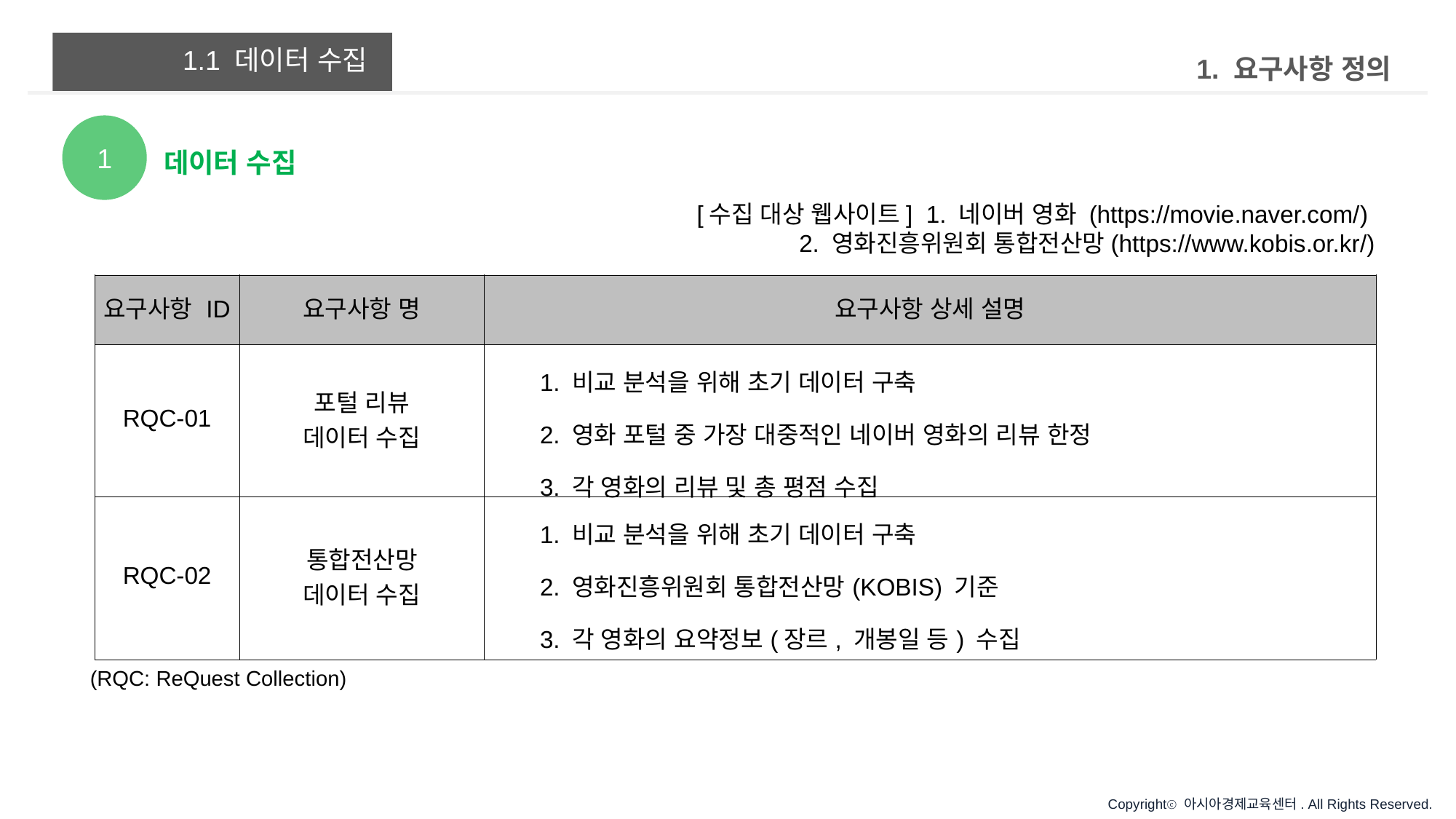

1. 요구사항 정의

요구사항 정의
1.1 데이터 수집
1
데이터 수집
[수집 대상 웹사이트]  1. 네이버 영화 (https://movie.naver.com/)
2. 영화진흥위원회 통합전산망(https://www.kobis.or.kr/)
| 요구사항 ID | 요구사항 명 | 요구사항 상세 설명 |
| --- | --- | --- |
| RQC-01 | 포털 리뷰 데이터 수집 | 1. 비교 분석을 위해 초기 데이터 구축 2. 영화 포털 중 가장 대중적인 네이버 영화의 리뷰 한정 3. 각 영화의 리뷰 및 총 평점 수집 |
| RQC-02 | 통합전산망 데이터 수집 | 1. 비교 분석을 위해 초기 데이터 구축 2. 영화진흥위원회 통합전산망(KOBIS) 기준 3. 각 영화의 요약정보(장르, 개봉일 등) 수집 |
(RQC: ReQuest Collection)